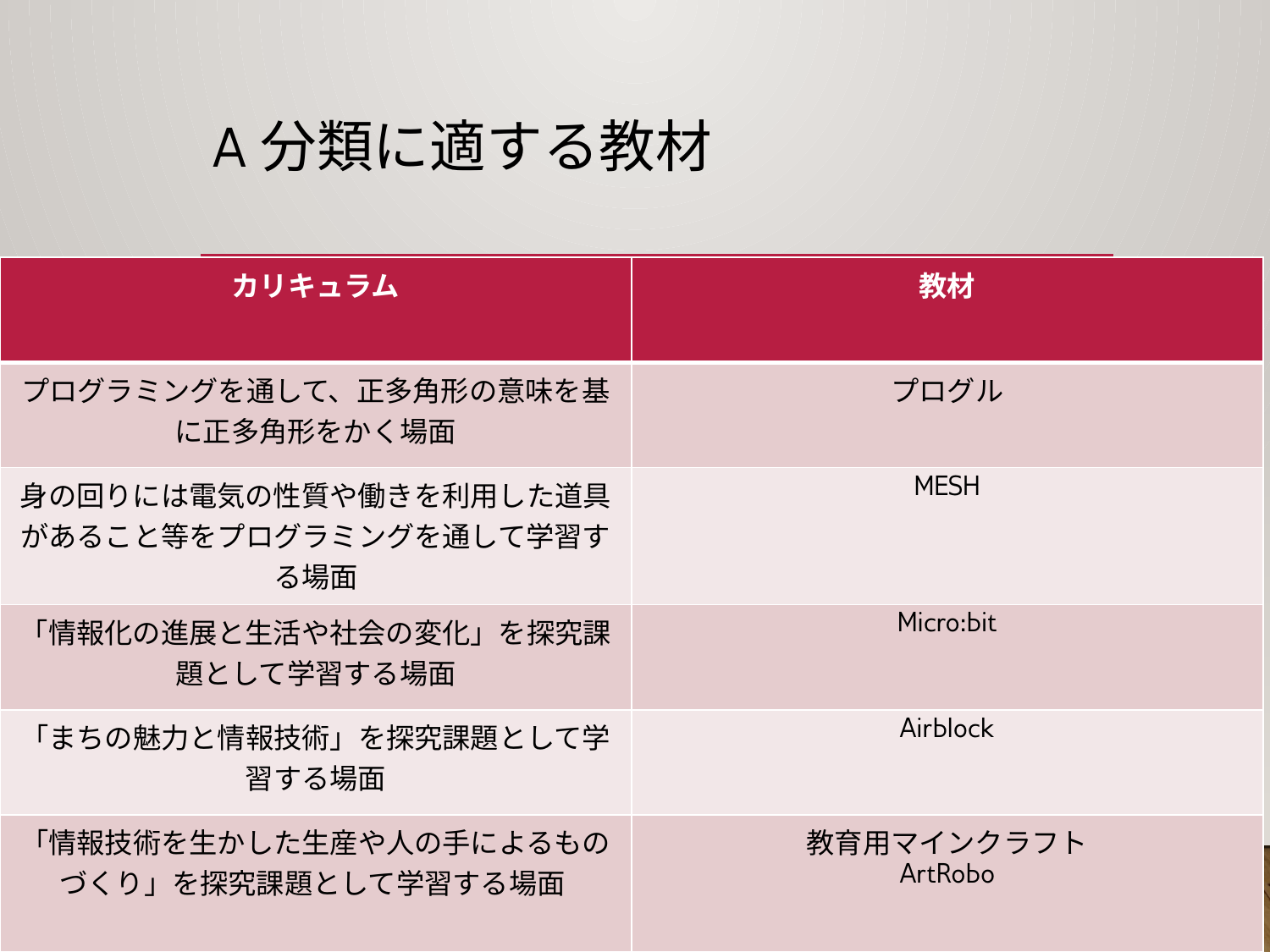

# A分類に適する教材
| カリキュラム | 教材 |
| --- | --- |
| プログラミングを通して、正多角形の意味を基に正多角形をかく場面 | プログル |
| 身の回りには電気の性質や働きを利用した道具があること等をプログラミングを通して学習する場面 | MESH |
| 「情報化の進展と生活や社会の変化」を探究課題として学習する場面 | Micro:bit |
| 「まちの魅力と情報技術」を探究課題として学習する場面 | Airblock |
| 「情報技術を生かした生産や人の手によるものづくり」を探究課題として学習する場面 | 教育用マインクラフト ArtRobo |